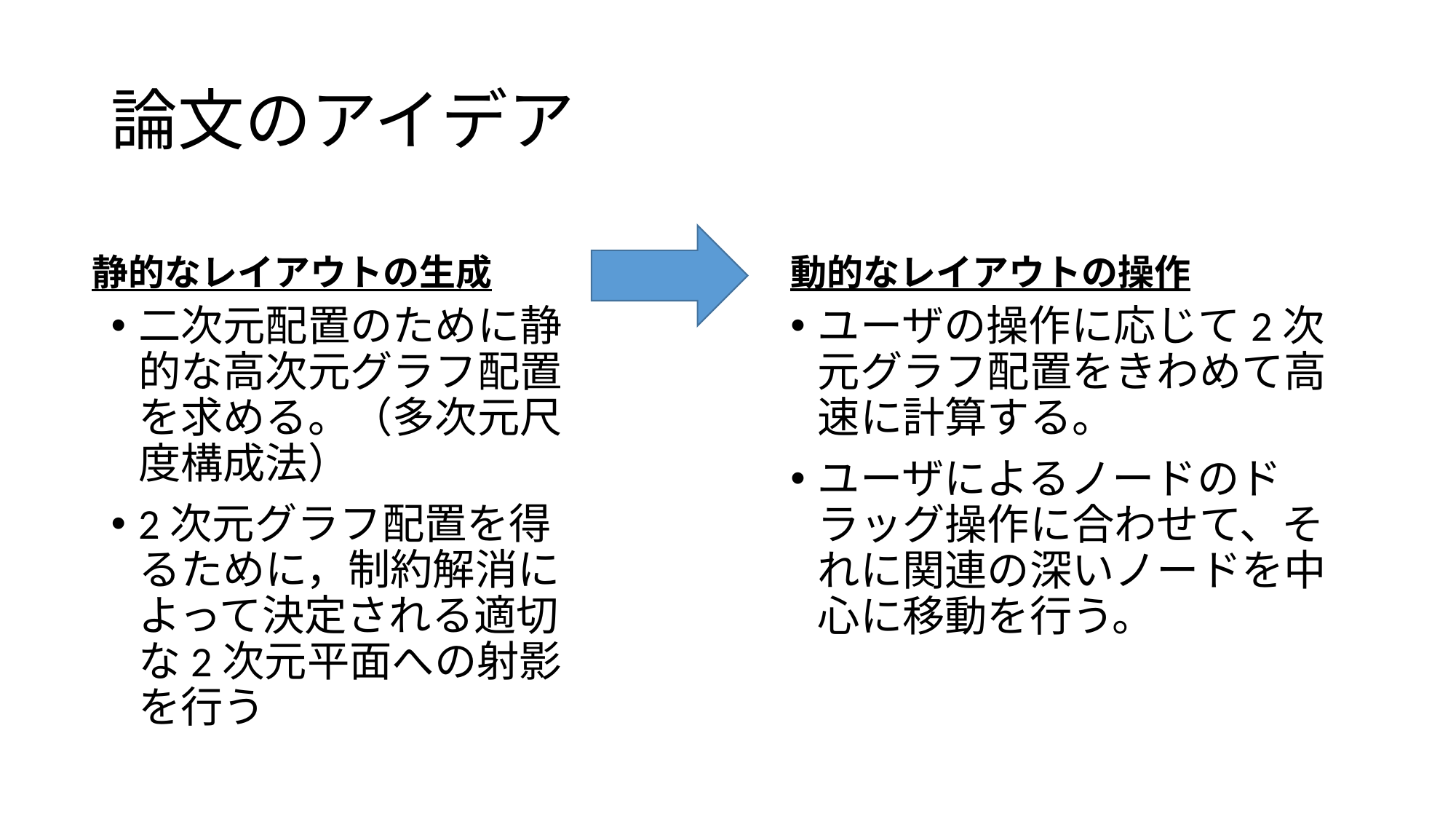

# 論文のアイデア
動的なレイアウトの操作

静的なレイアウトの生成
二次元配置のために静的な高次元グラフ配置を求める。（多次元尺度構成法）
2次元グラフ配置を得るために，制約解消によって決定される適切な2次元平面への射影を行う
ユーザの操作に応じて2次元グラフ配置をきわめて高速に計算する。
ユーザによるノードのドラッグ操作に合わせて、それに関連の深いノードを中心に移動を行う。